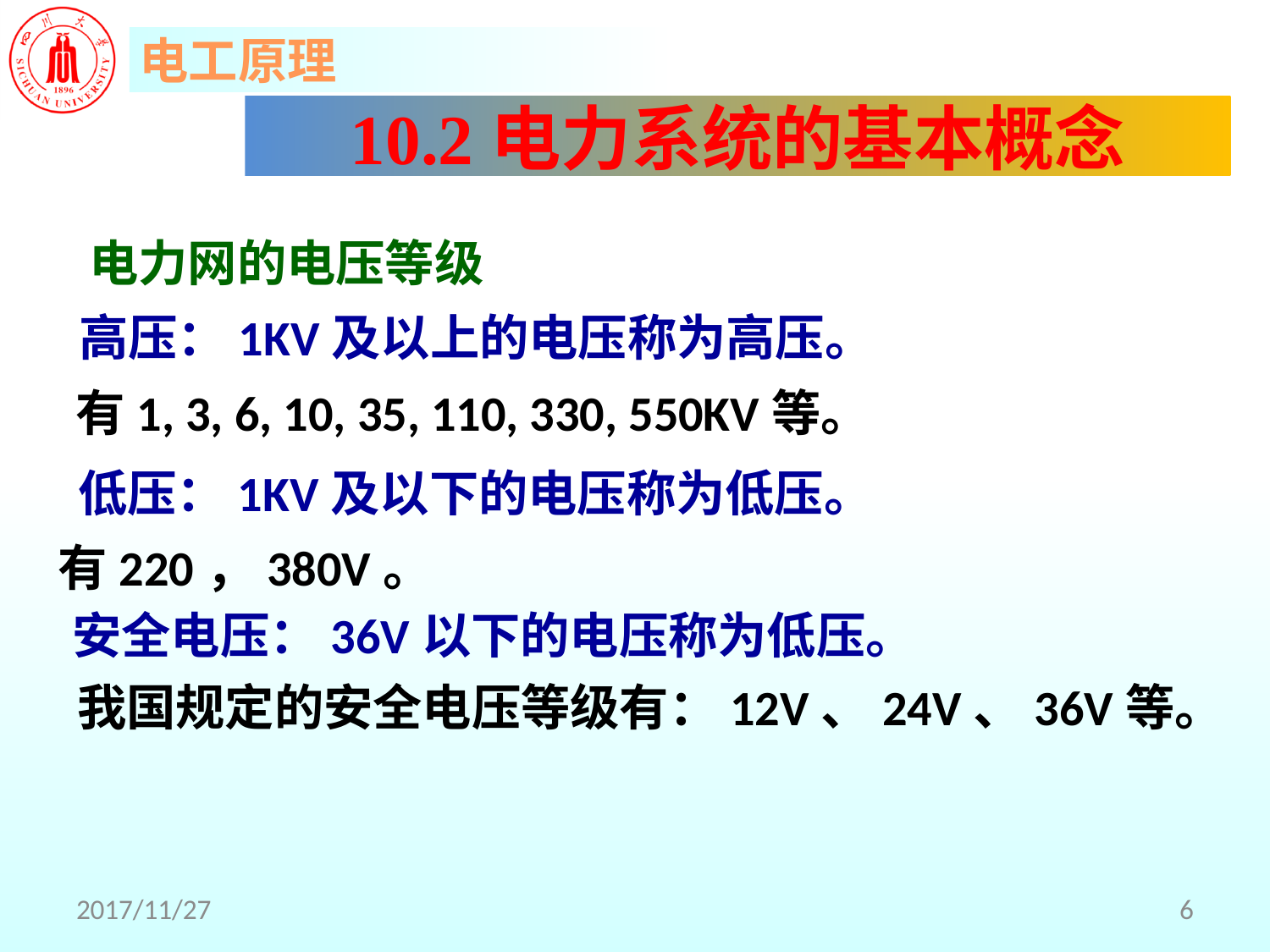

10.2电力系统的基本概念
电力网的电压等级
高压：1KV及以上的电压称为高压。
有1, 3, 6, 10, 35, 110, 330, 550KV等。
低压：1KV及以下的电压称为低压。
有220，380V。
安全电压：36V以下的电压称为低压。
我国规定的安全电压等级有：12V、24V、36V等。
2017/11/27
6